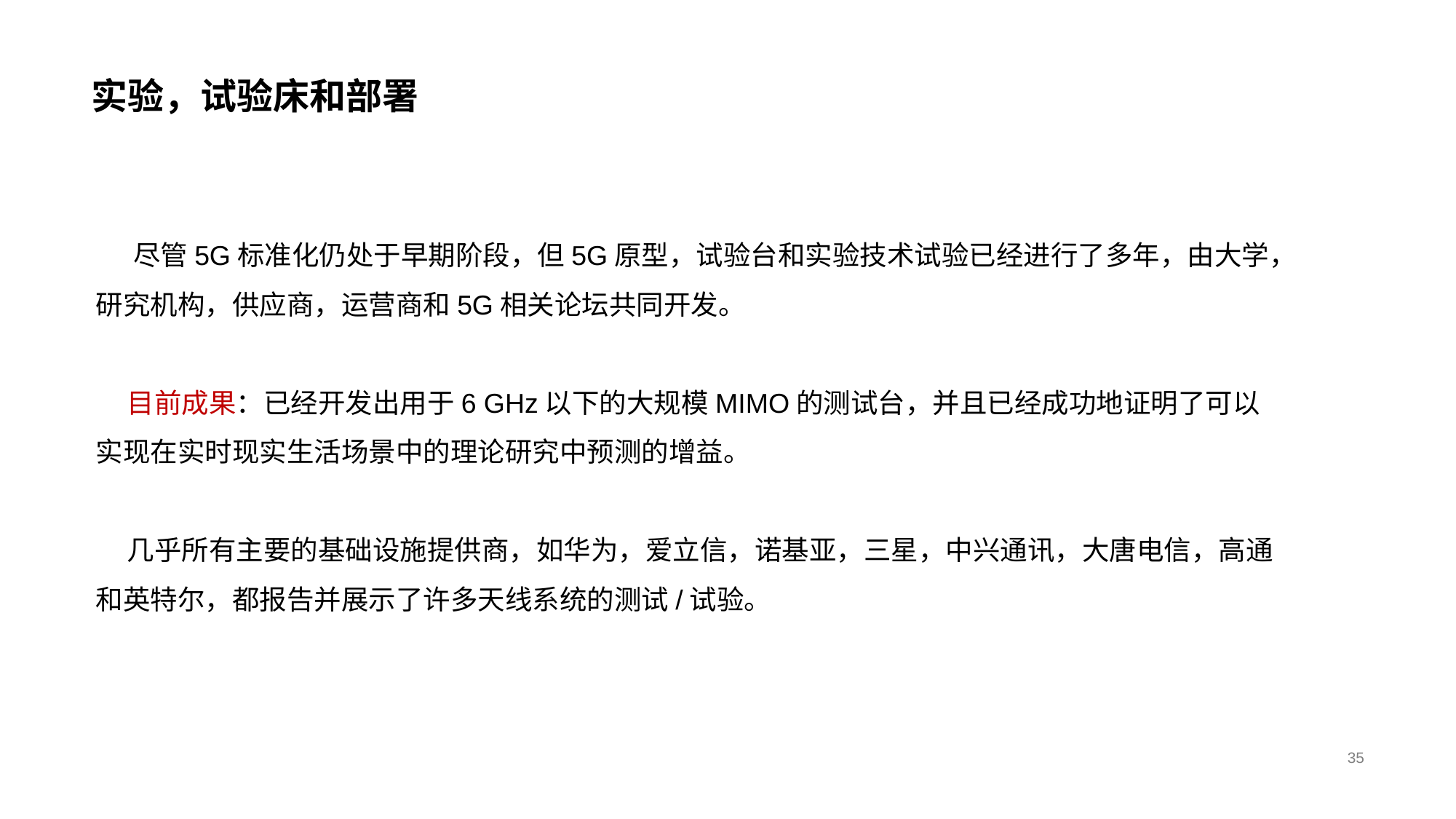

# 实验，试验床和部署
     尽管5G标准化仍处于早期阶段，但5G原型，试验台和实验技术试验已经进行了多年，由大学，研究机构，供应商，运营商和5G相关论坛共同开发。

    目前成果：已经开发出用于6 GHz以下的大规模MIMO的测试台，并且已经成功地证明了可以实现在实时现实生活场景中的理论研究中预测的增益。

    几乎所有主要的基础设施提供商，如华为，爱立信，诺基亚，三星，中兴通讯，大唐电信，高通和英特尔，都报告并展示了许多天线系统的测试/试验。
35